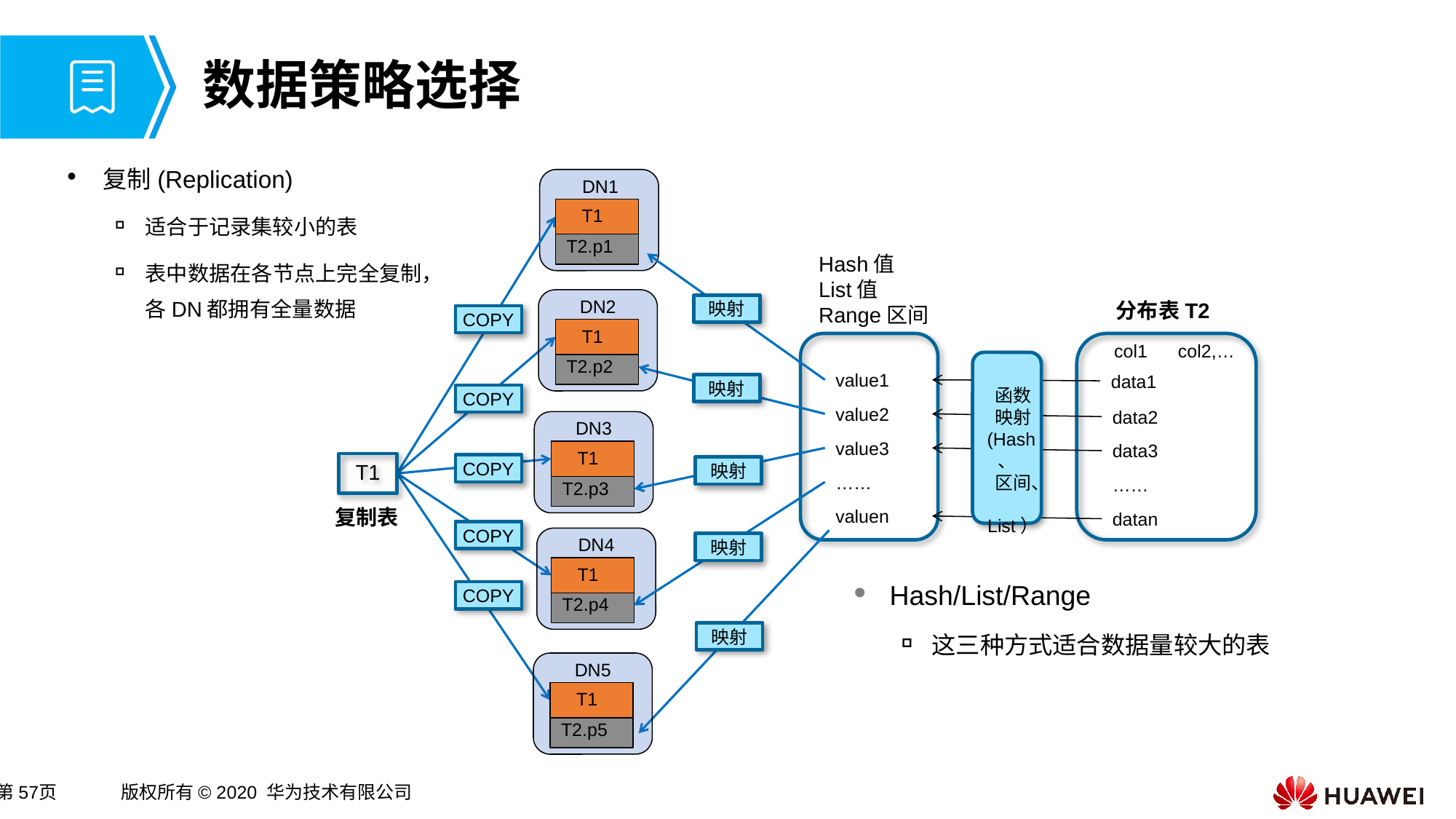

# 数据策略选择
复制(Replication)
适合于记录集较小的表
表中数据在各节点上完全复制，各DN都拥有全量数据

DN1
   T1
T2.p1
Hash值
List值
Range区间

DN2
分布表T2
映射
COPY
   T1

 col1      col2,…
T2.p2

value1
data1
映射
COPY
value2
data2

DN3
value3
data3
   T1
T1
COPY
映射
……
……
T2.p3
复制表
valuen
datan
COPY

DN4
映射
   T1
Hash/List/Range
这三种方式适合数据量较大的表
COPY
T2.p4
映射

DN5
   T1
T2.p5
函数映射
(Hash、    区间、 List）